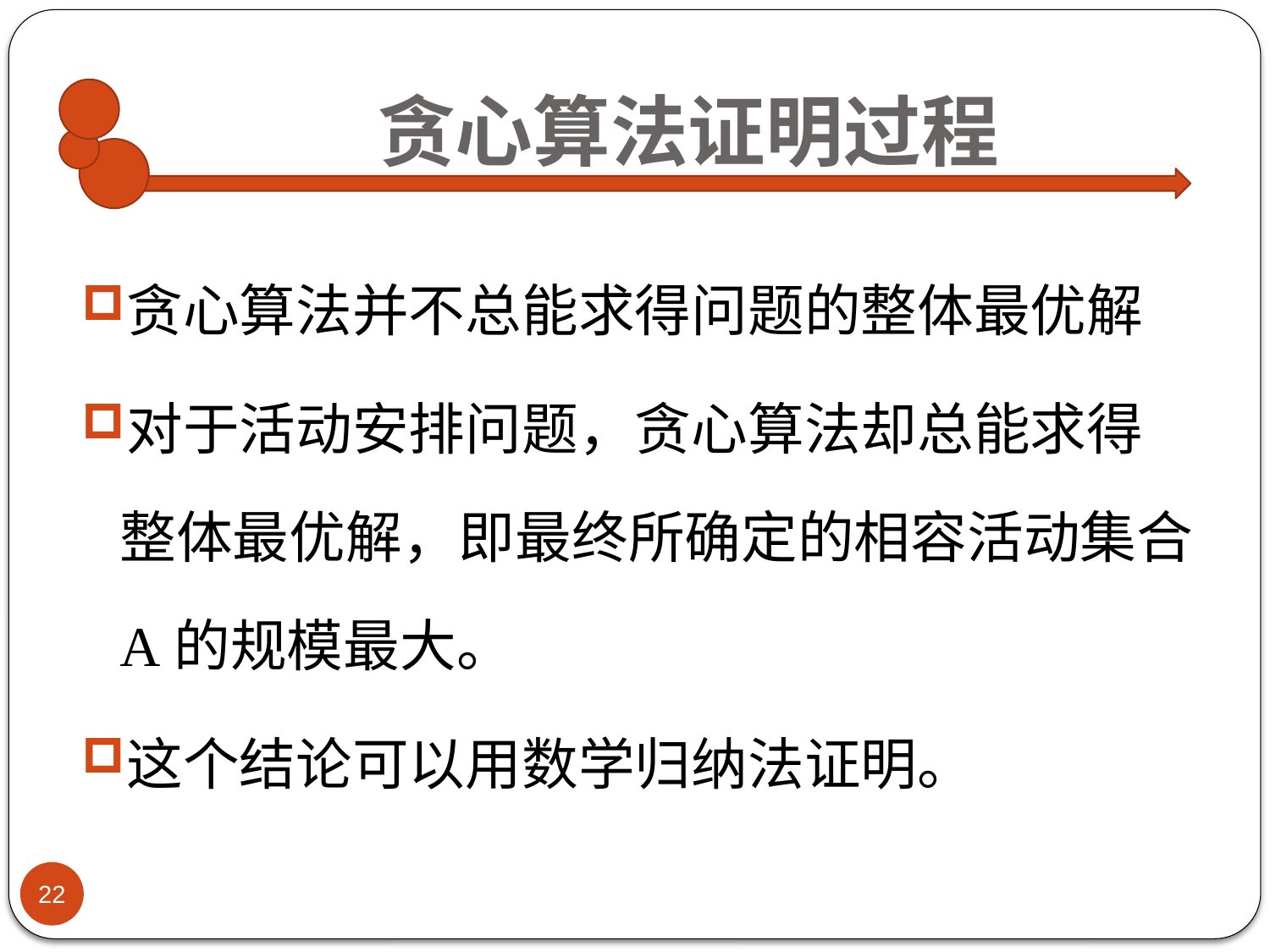

# 贪心算法证明过程
贪心算法并不总能求得问题的整体最优解
对于活动安排问题，贪心算法却总能求得整体最优解，即最终所确定的相容活动集合A的规模最大。
这个结论可以用数学归纳法证明。
22